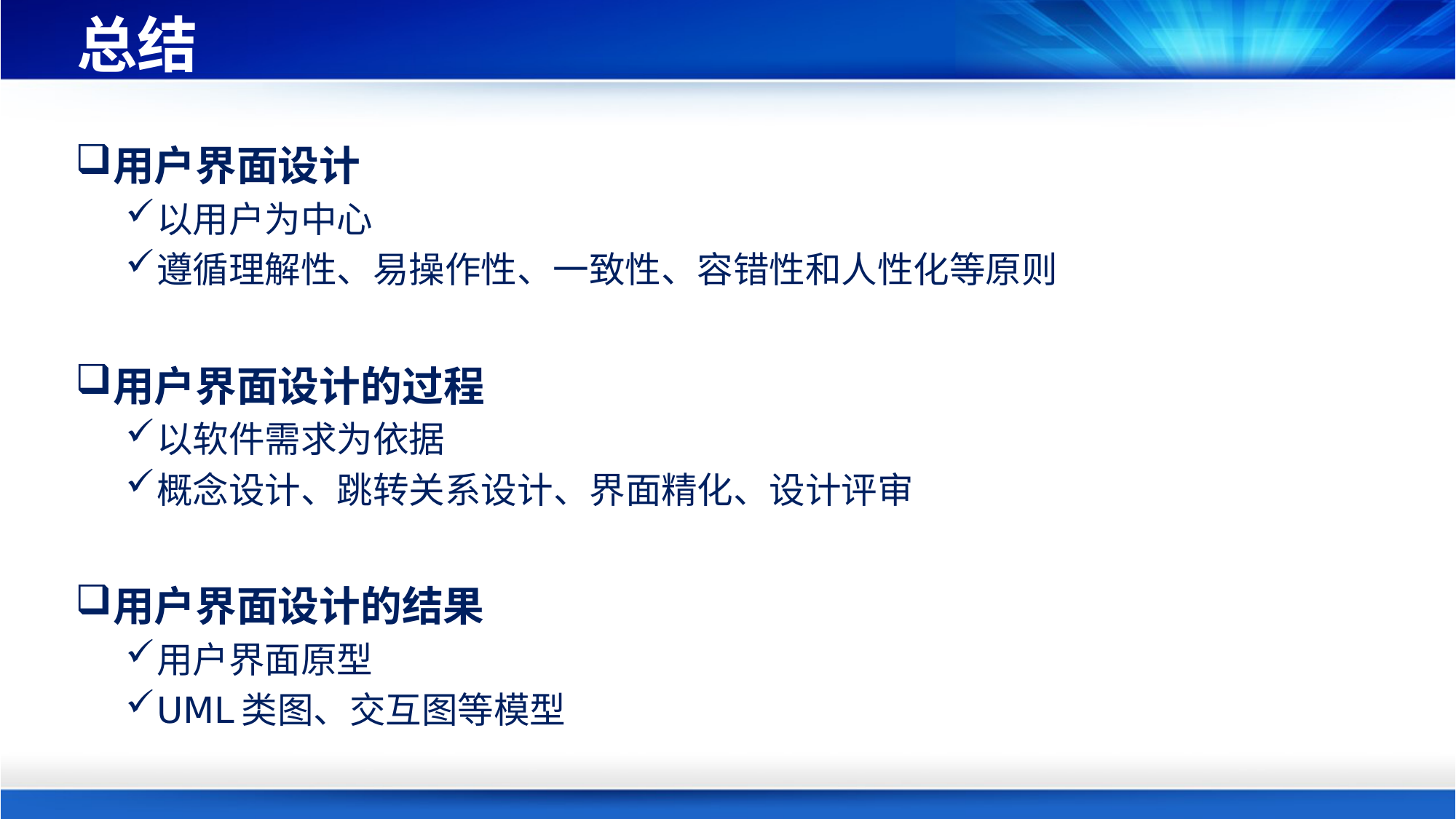

# 总结
用户界面设计
以用户为中心
遵循理解性、易操作性、一致性、容错性和人性化等原则

用户界面设计的过程
以软件需求为依据
概念设计、跳转关系设计、界面精化、设计评审

用户界面设计的结果
用户界面原型
UML类图、交互图等模型